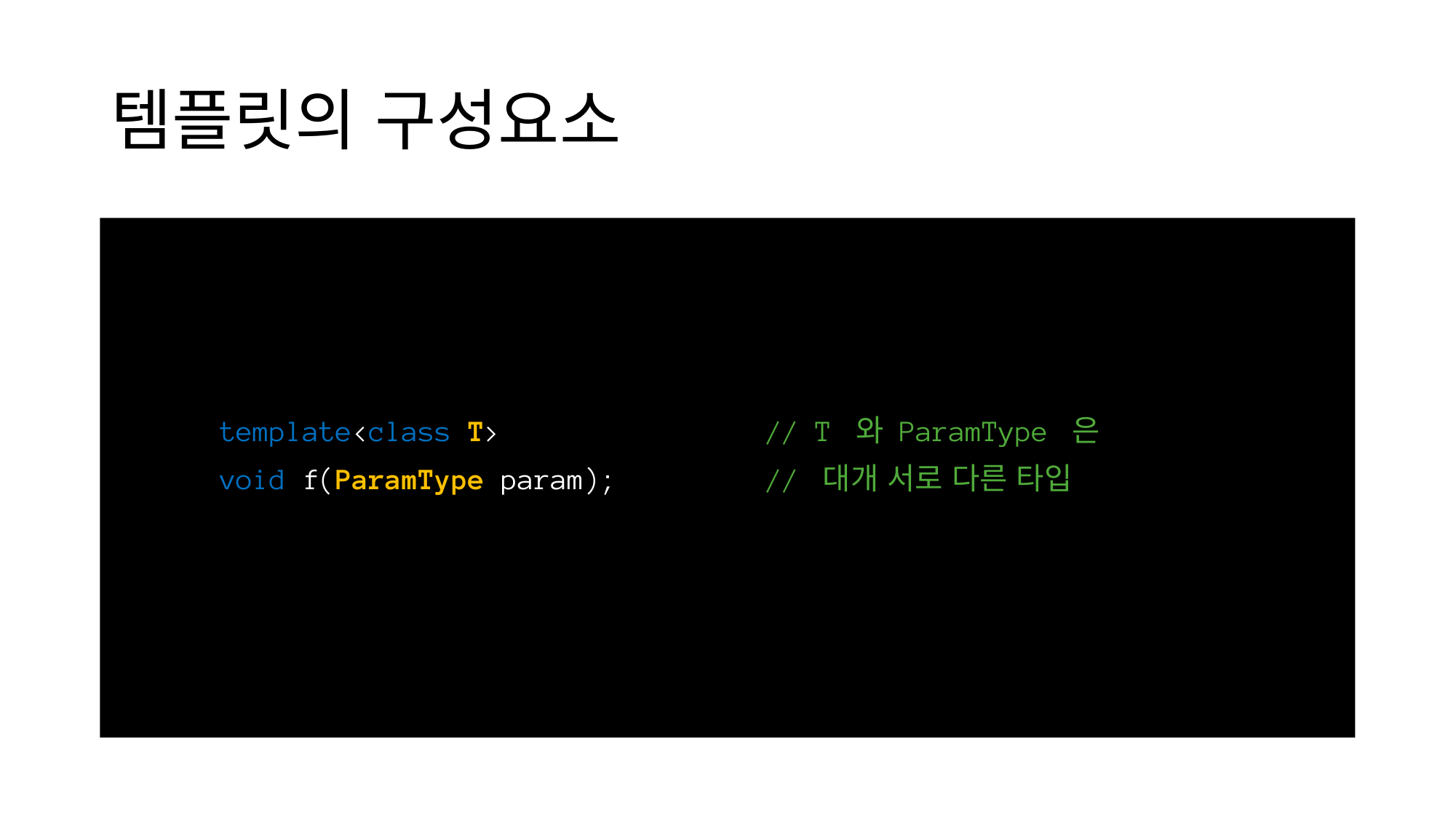

# 템플릿의 구성요소

	template<class T>			// T 와 ParamType 은
	void f(ParamType param);	 	// 대개 서로 다른 타입